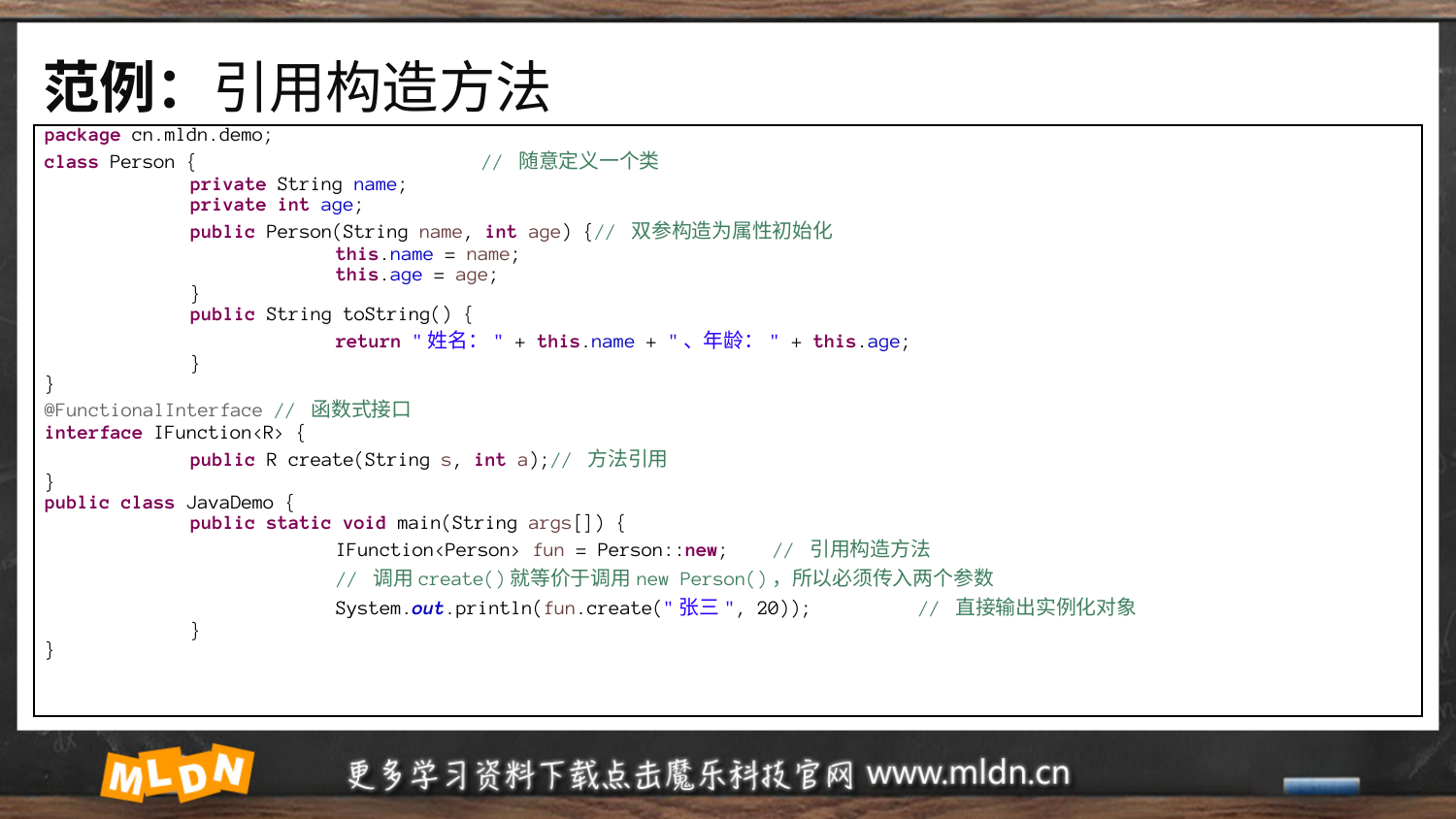

# 范例：引用构造方法
| package cn.mldn.demo; class Person { // 随意定义一个类 private String name; private int age; public Person(String name, int age) {// 双参构造为属性初始化 this.name = name; this.age = age; } public String toString() { return "姓名：" + this.name + "、年龄：" + this.age; } } @FunctionalInterface // 函数式接口 interface IFunction<R> { public R create(String s, int a);// 方法引用 } public class JavaDemo { public static void main(String args[]) { IFunction<Person> fun = Person::new; // 引用构造方法 // 调用create()就等价于调用new Person()，所以必须传入两个参数 System.out.println(fun.create("张三", 20)); // 直接输出实例化对象 } } |
| --- |